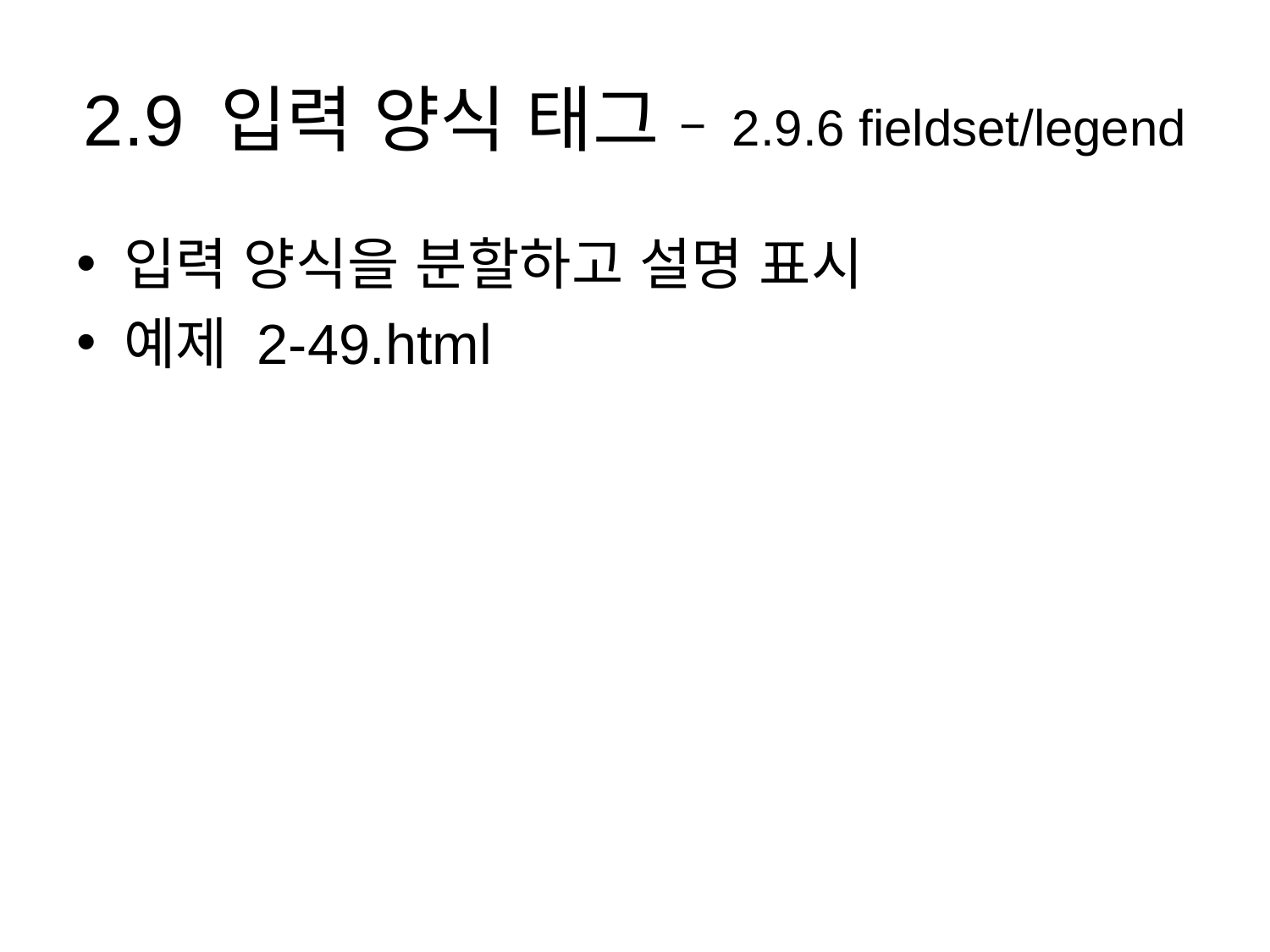

# 2.9 입력 양식 태그 – 2.9.6 fieldset/legend
입력 양식을 분할하고 설명 표시
예제 2-49.html